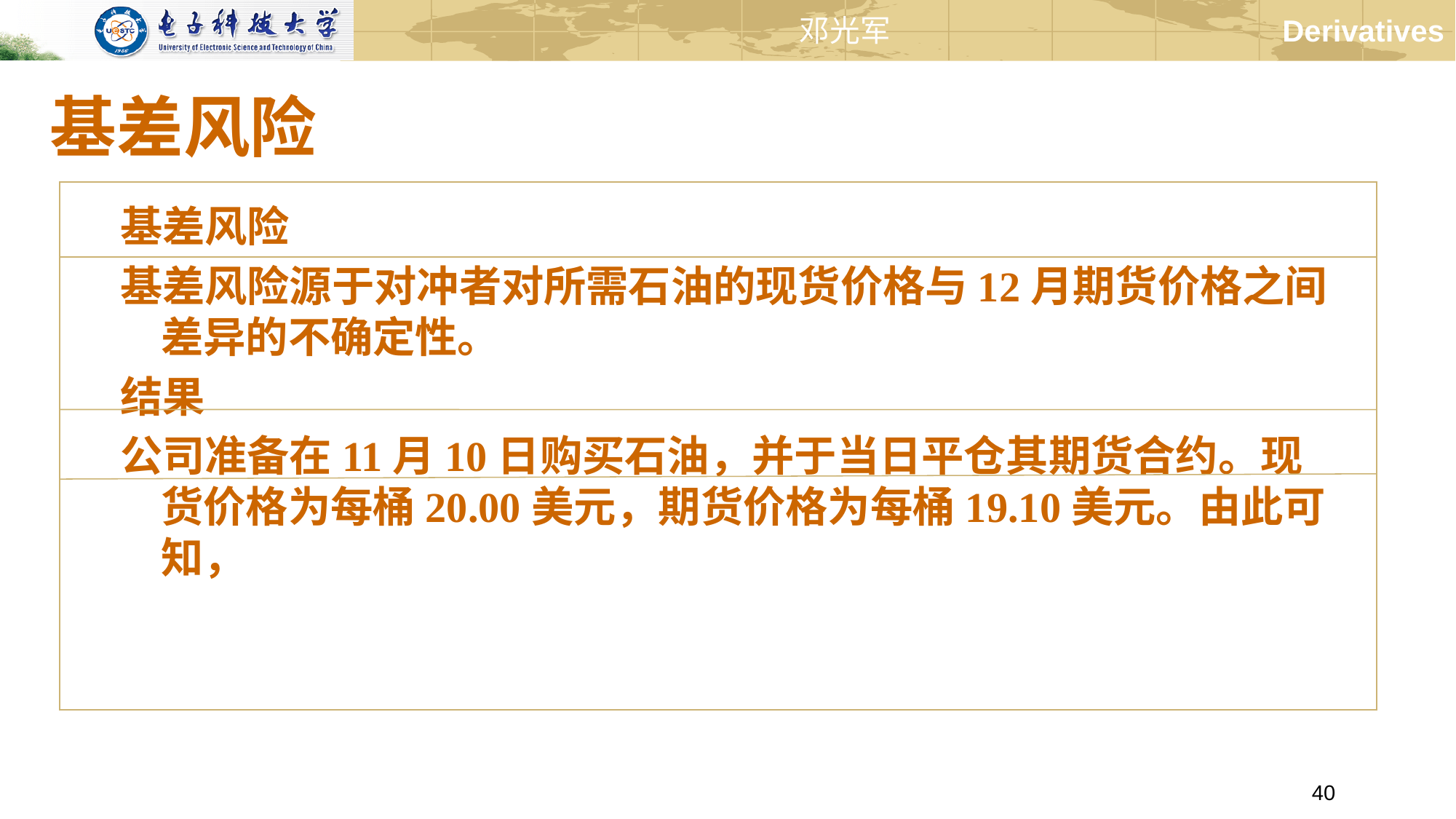

# 基差风险

基差风险
基差风险源于对冲者对所需石油的现货价格与12月期货价格之间差异的不确定性。
结果
公司准备在11月10日购买石油，并于当日平仓其期货合约。现货价格为每桶20.00美元，期货价格为每桶19.10美元。由此可知，